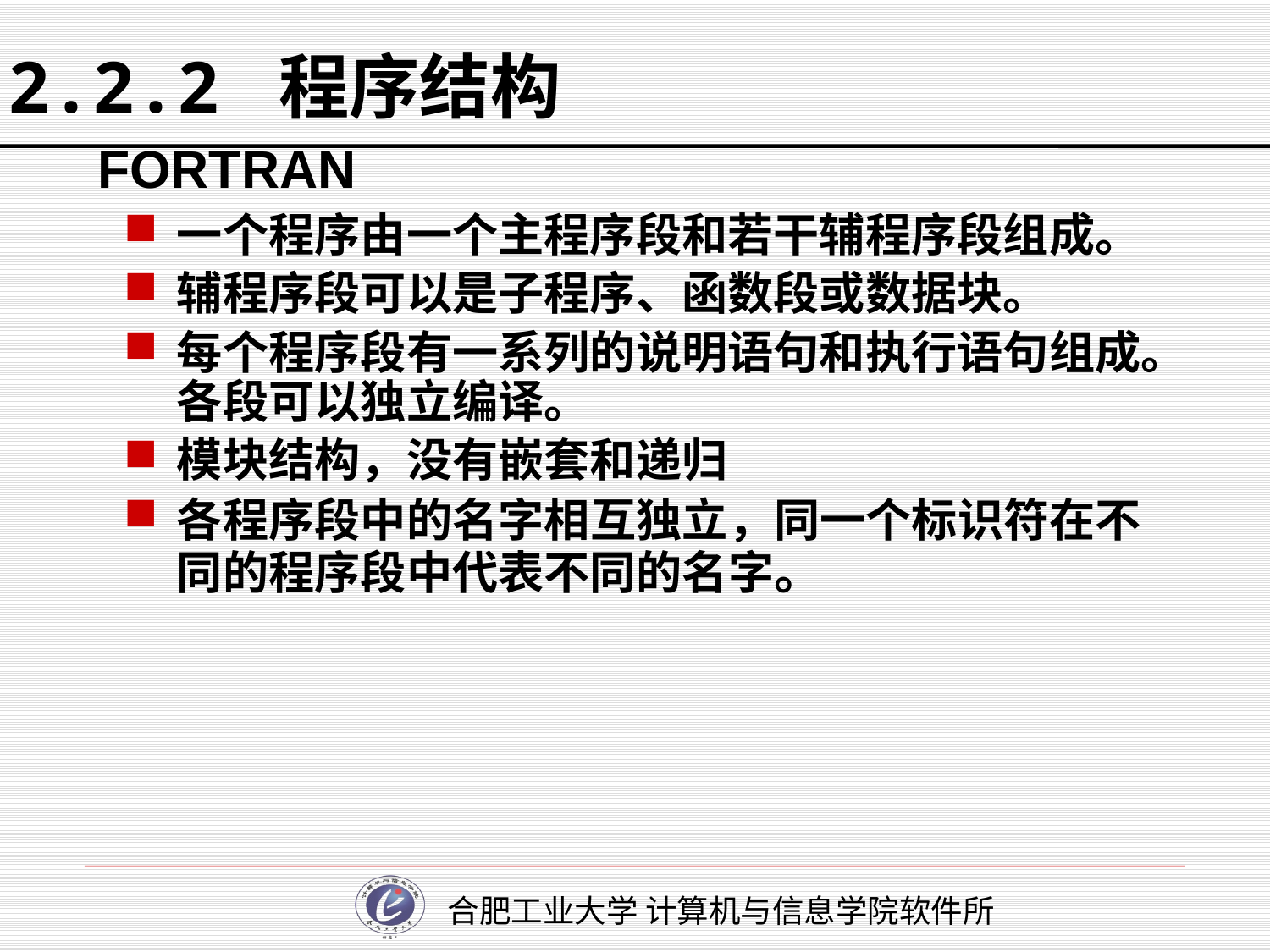

2.2.2 程序结构
FORTRAN
一个程序由一个主程序段和若干辅程序段组成。
辅程序段可以是子程序、函数段或数据块。
每个程序段有一系列的说明语句和执行语句组成。各段可以独立编译。
模块结构，没有嵌套和递归
各程序段中的名字相互独立，同一个标识符在不同的程序段中代表不同的名字。

14